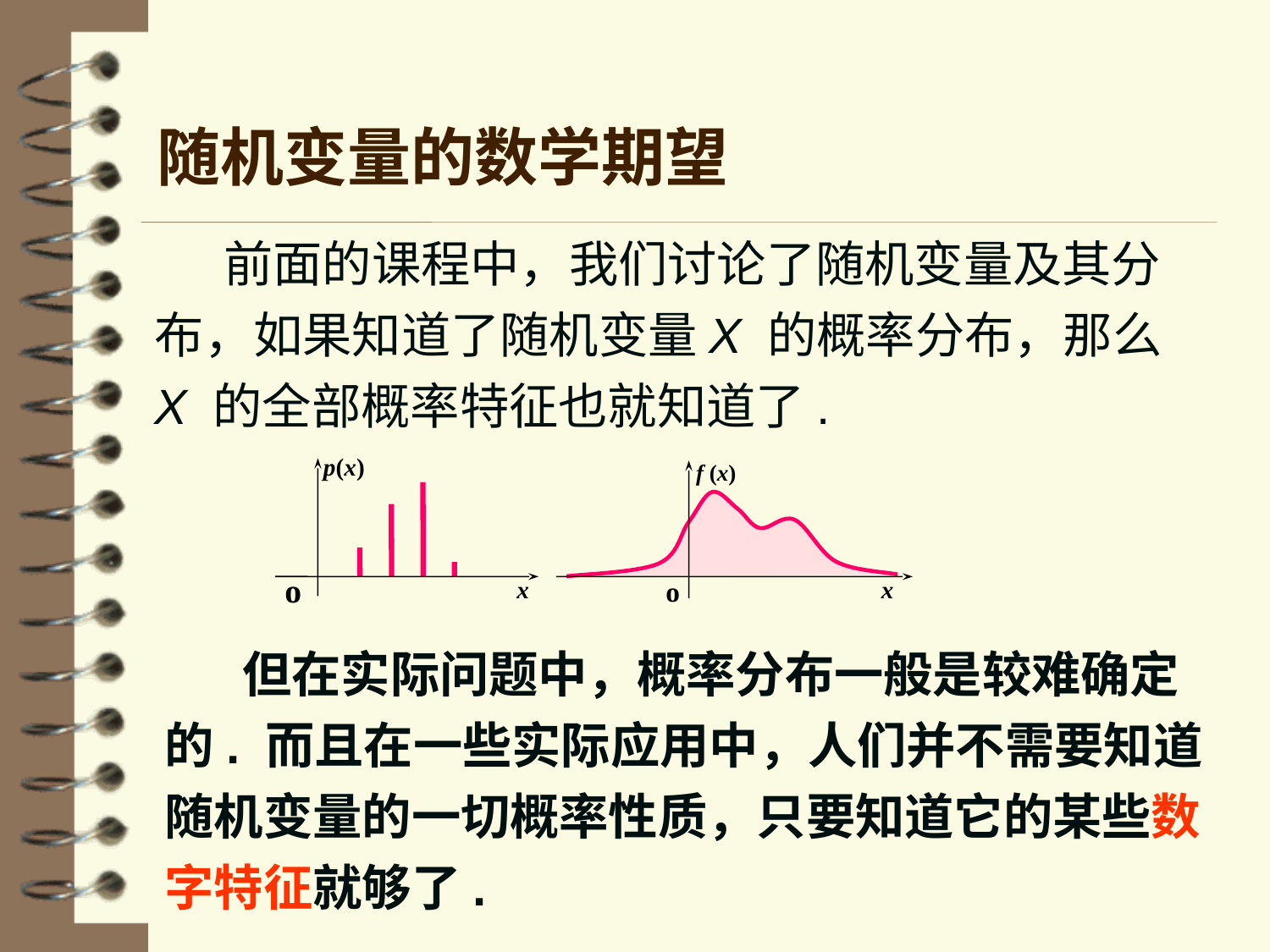

随机变量的数学期望
        前面的课程中，我们讨论了随机变量及其分布，如果知道了随机变量X 的概率分布，那么X 的全部概率特征也就知道了.
 p(x)

o
x

 f (x)

o
x

　　但在实际问题中，概率分布一般是较难确定的. 而且在一些实际应用中，人们并不需要知道随机变量的一切概率性质，只要知道它的某些数字特征就够了.